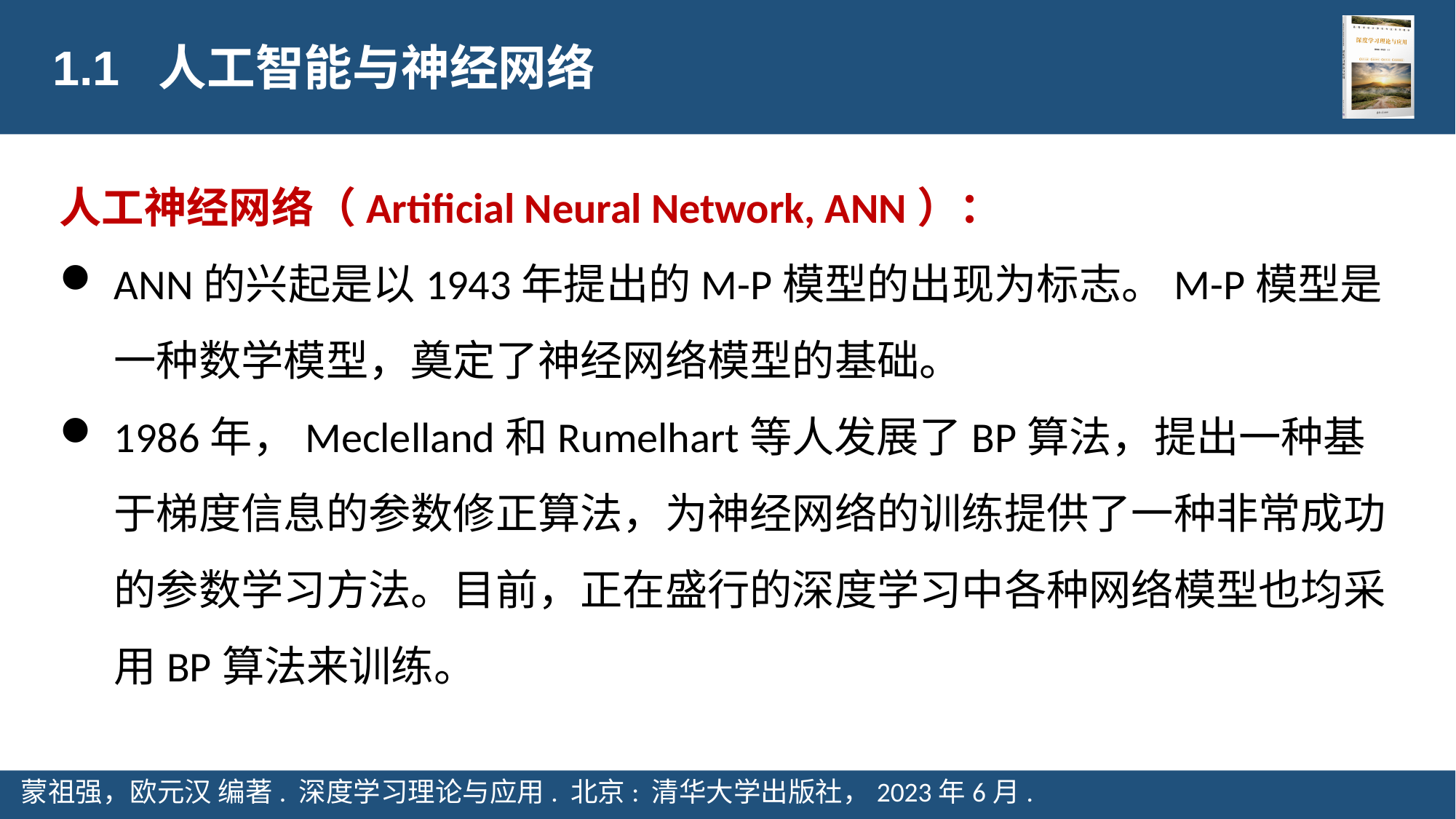

1.1  人工智能与神经网络
人工神经网络（Artificial Neural Network, ANN）：
ANN的兴起是以1943年提出的M-P模型的出现为标志。M-P模型是一种数学模型，奠定了神经网络模型的基础。
1986年，Meclelland和Rumelhart等人发展了BP算法，提出一种基于梯度信息的参数修正算法，为神经网络的训练提供了一种非常成功的参数学习方法。目前，正在盛行的深度学习中各种网络模型也均采用BP算法来训练。